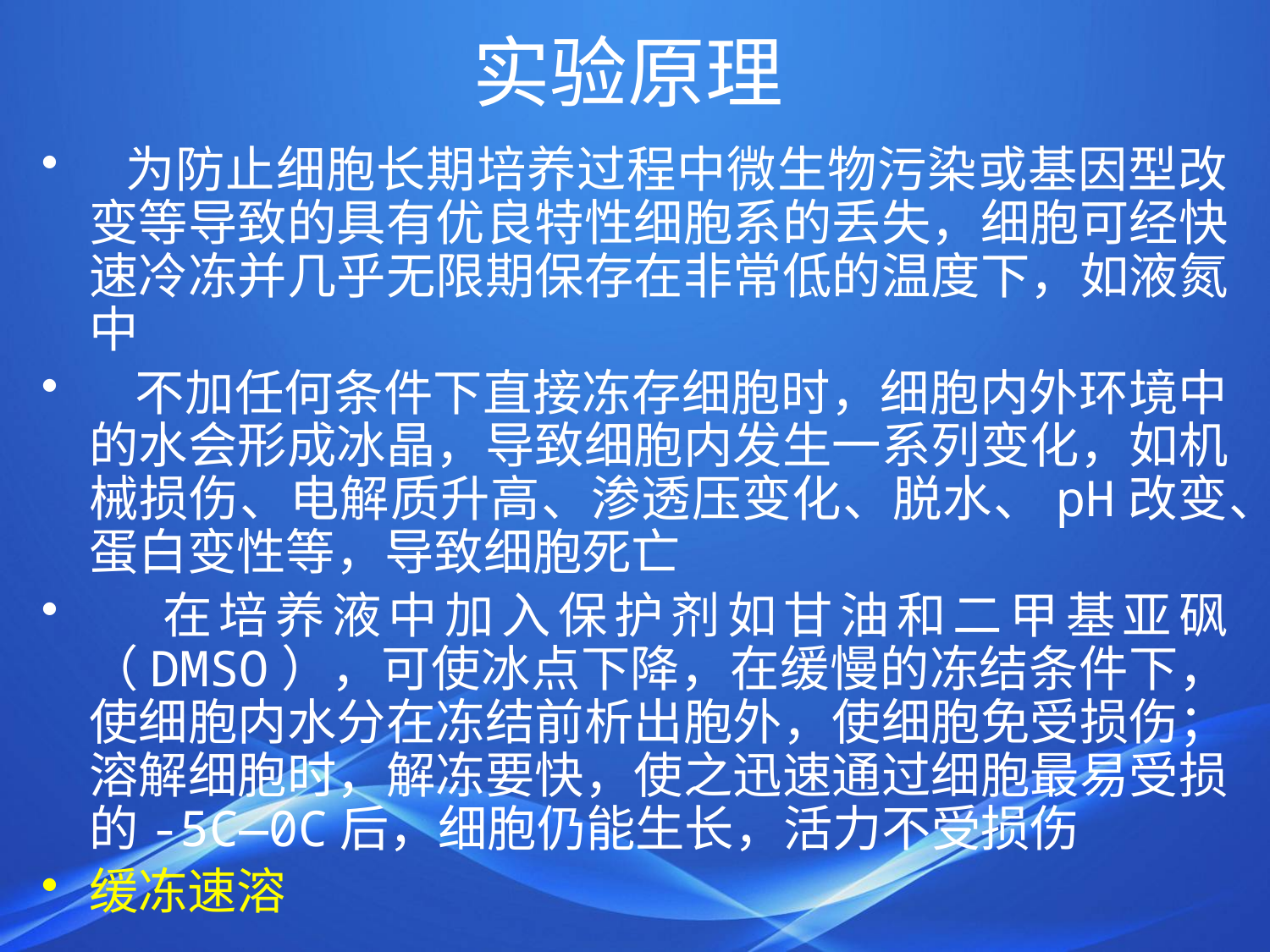

# 实验原理
  为防止细胞长期培养过程中微生物污染或基因型改变等导致的具有优良特性细胞系的丢失，细胞可经快速冷冻并几乎无限期保存在非常低的温度下，如液氮中
   不加任何条件下直接冻存细胞时，细胞内外环境中的水会形成冰晶，导致细胞内发生一系列变化，如机械损伤、电解质升高、渗透压变化、脱水、pH改变、蛋白变性等，导致细胞死亡
   在培养液中加入保护剂如甘油和二甲基亚砜（DMSO），可使冰点下降，在缓慢的冻结条件下，使细胞内水分在冻结前析出胞外，使细胞免受损伤；溶解细胞时，解冻要快，使之迅速通过细胞最易受损的-5C—0C后，细胞仍能生长，活力不受损伤
缓冻速溶